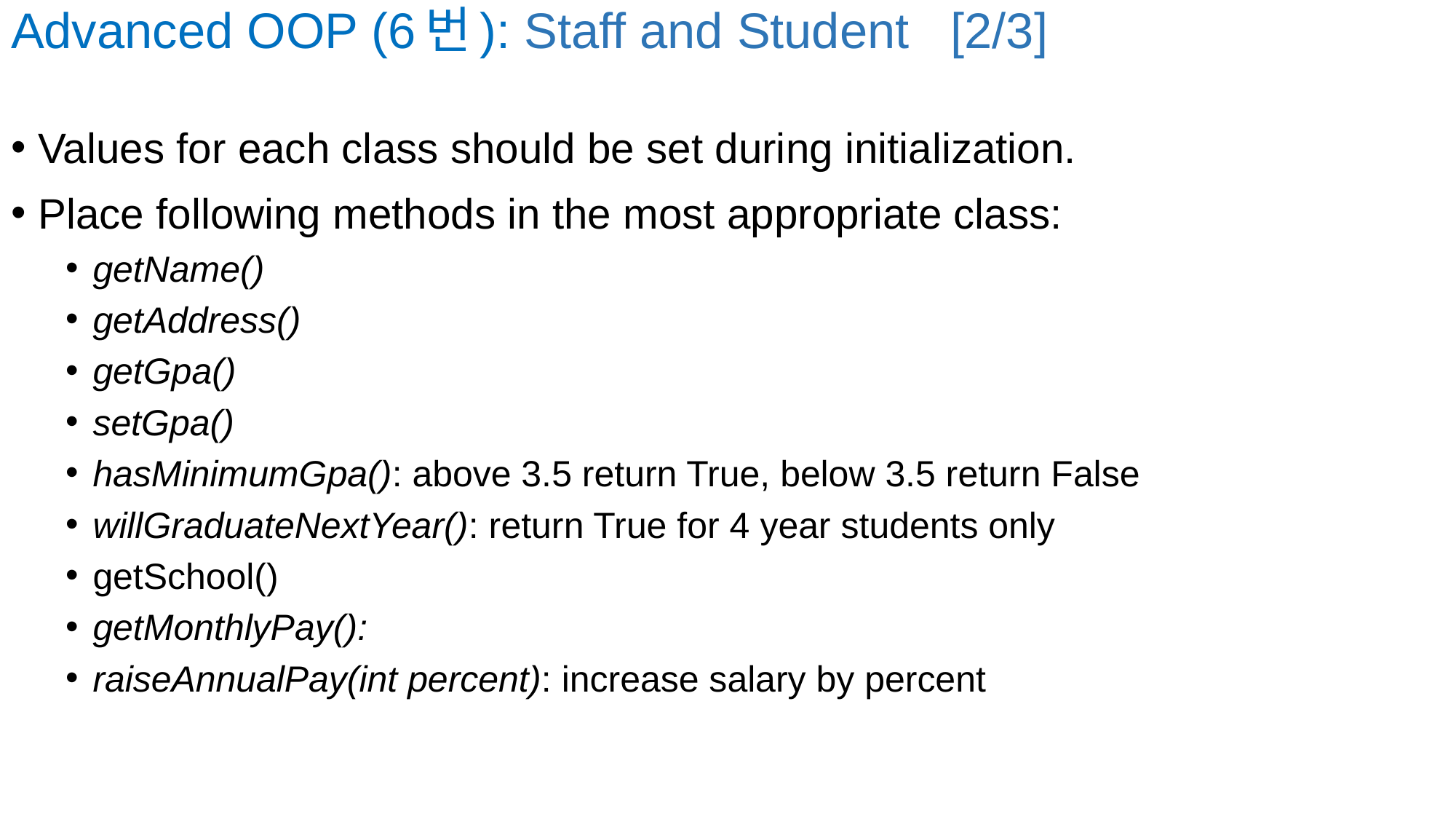

# Advanced OOP (6번): Staff and Student   [2/3]
Values for each class should be set during initialization.
Place following methods in the most appropriate class:
getName()
getAddress()
getGpa()
setGpa()
hasMinimumGpa(): above 3.5 return True, below 3.5 return False
willGraduateNextYear(): return True for 4 year students only
getSchool()
getMonthlyPay():
raiseAnnualPay(int percent): increase salary by percent